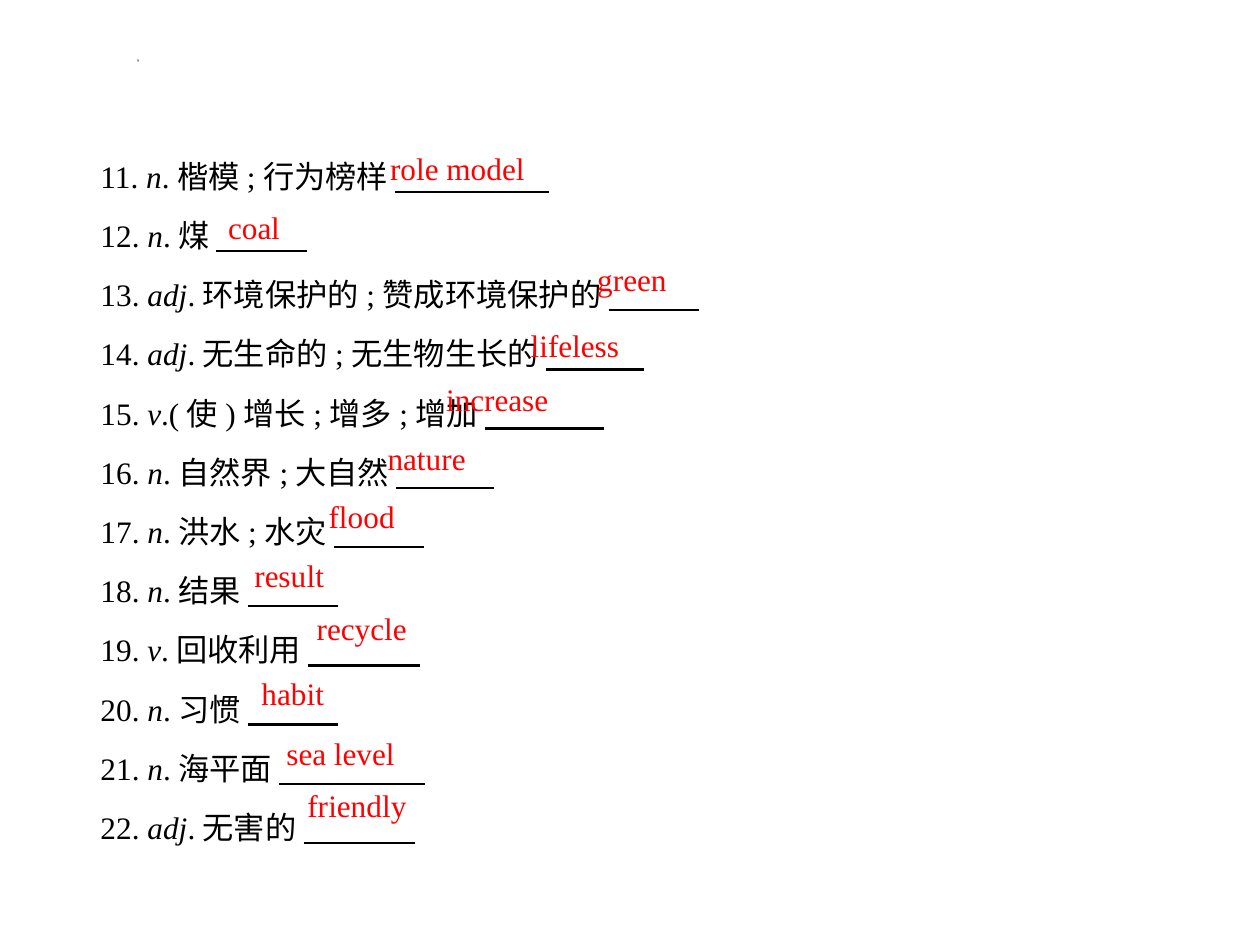

11. n.楷模;行为榜样
12. n.煤
13. adj.环境保护的;赞成环境保护的
14. adj.无生命的;无生物生长的
15. v.(使)增长;增多;增加
16. n.自然界;大自然
17. n.洪水;水灾
18. n.结果
19. v.回收利用
20. n.习惯
21. n.海平面
22. adj.无害的
role model
coal
green
lifeless
increase
nature
flood
result
recycle
habit
sea level
friendly